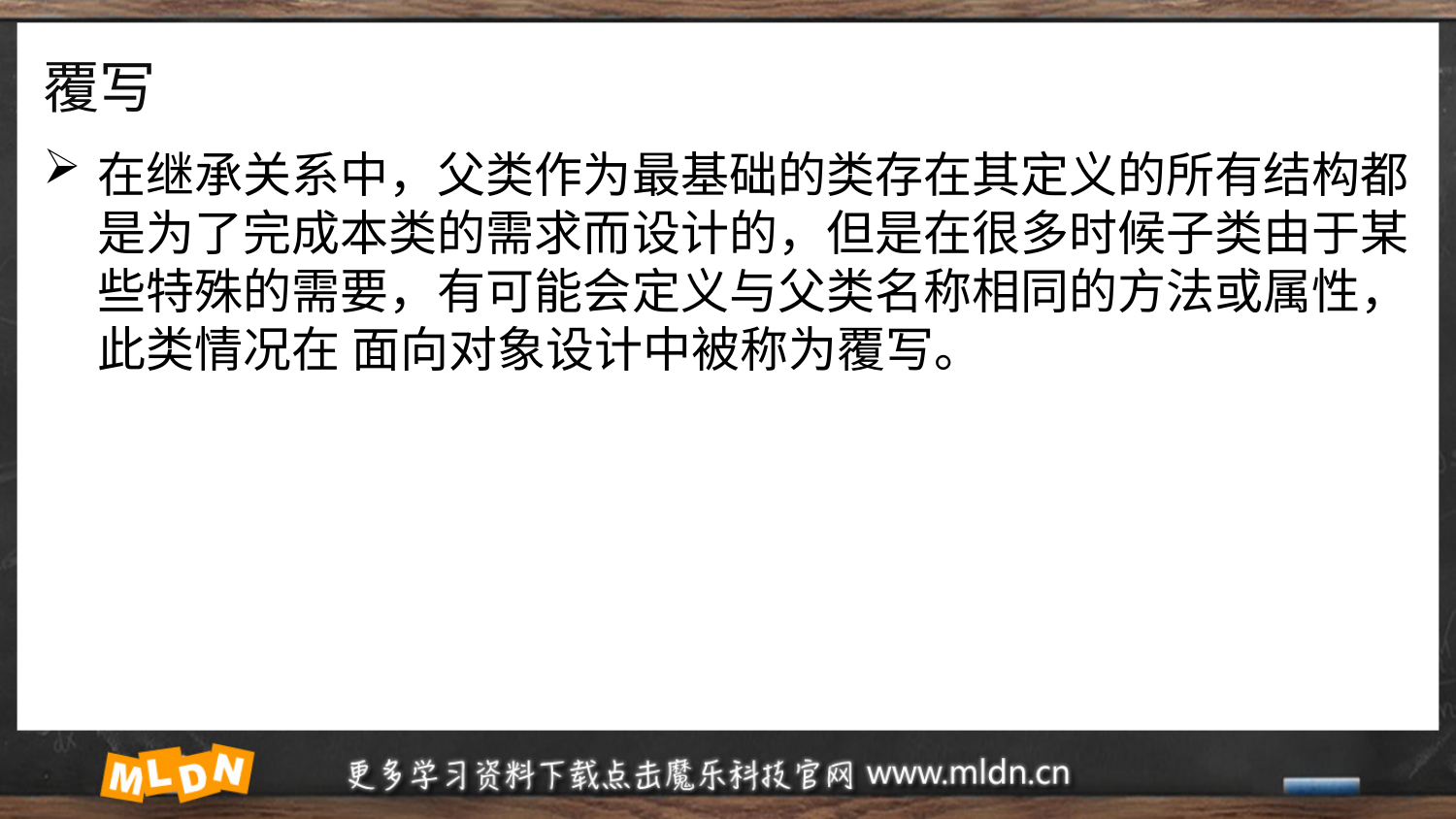

# 覆写
在继承关系中，父类作为最基础的类存在其定义的所有结构都是为了完成本类的需求而设计的，但是在很多时候子类由于某些特殊的需要，有可能会定义与父类名称相同的方法或属性，此类情况在 面向对象设计中被称为覆写。